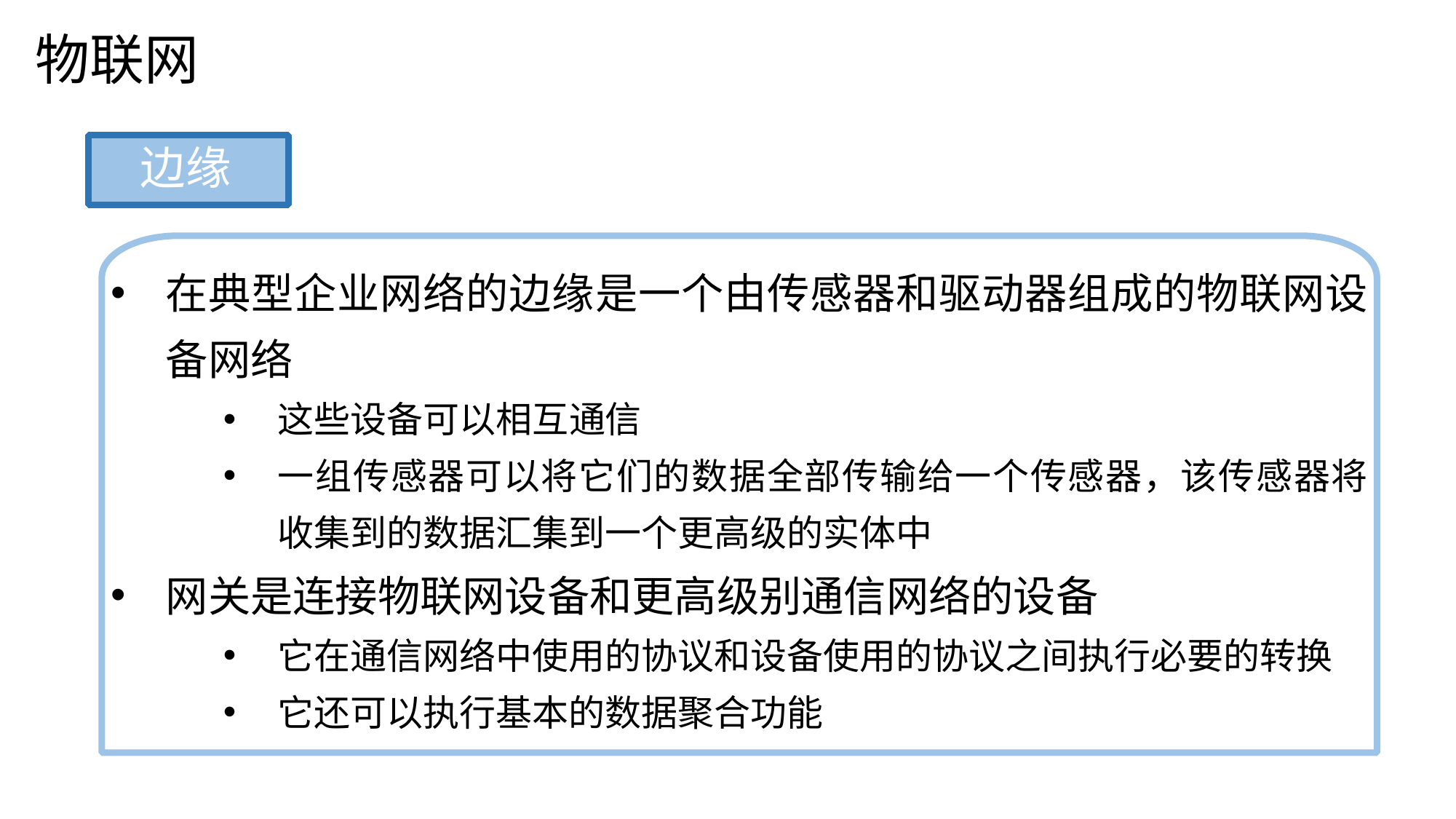

物联网

边缘
在典型企业网络的边缘是一个由传感器和驱动器组成的物联网设备网络
这些设备可以相互通信
一组传感器可以将它们的数据全部传输给一个传感器，该传感器将收集到的数据汇集到一个更高级的实体中
网关是连接物联网设备和更高级别通信网络的设备
它在通信网络中使用的协议和设备使用的协议之间执行必要的转换
它还可以执行基本的数据聚合功能